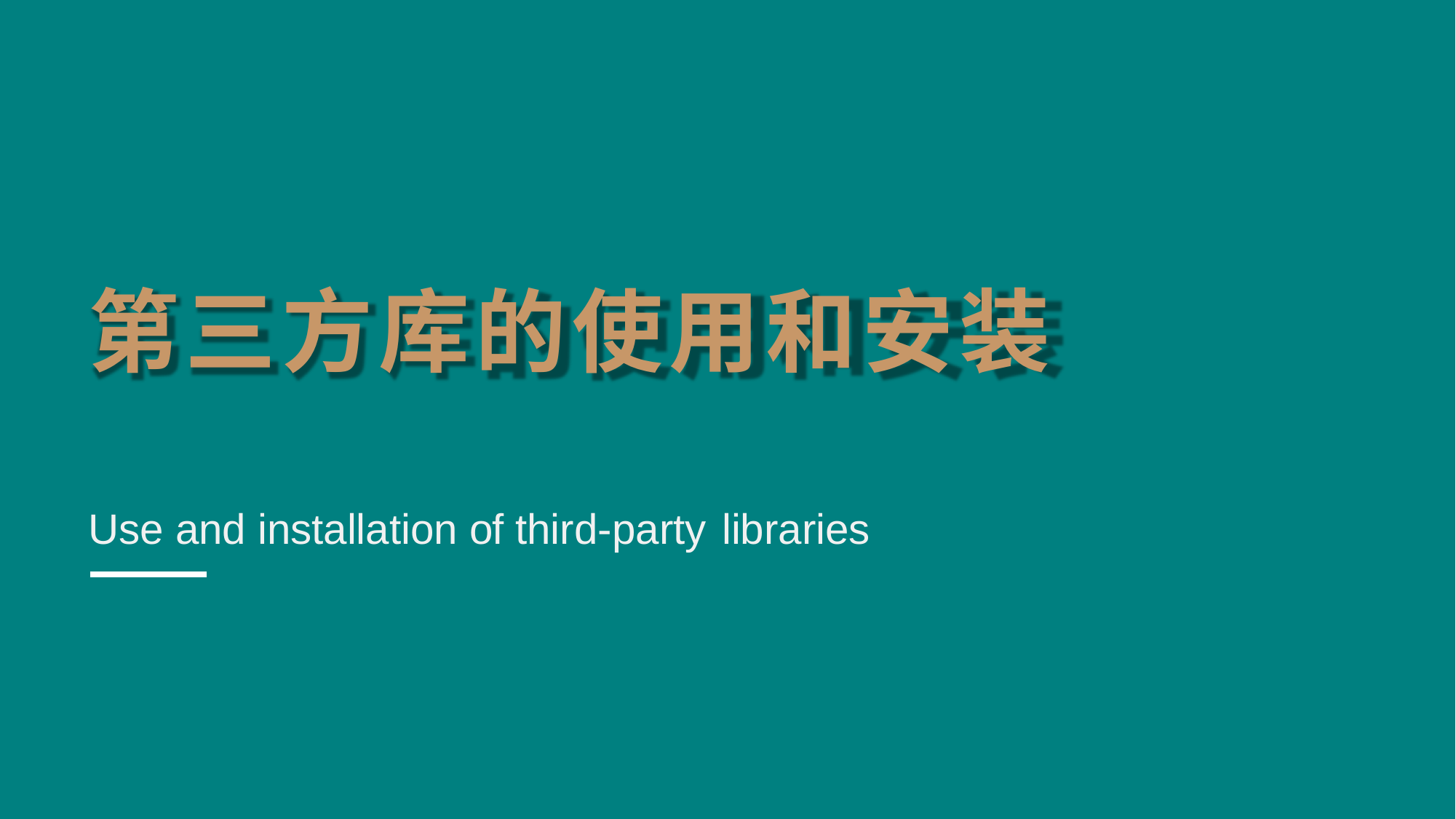

第三方库的使用和安装
Use and installation of third-party libraries